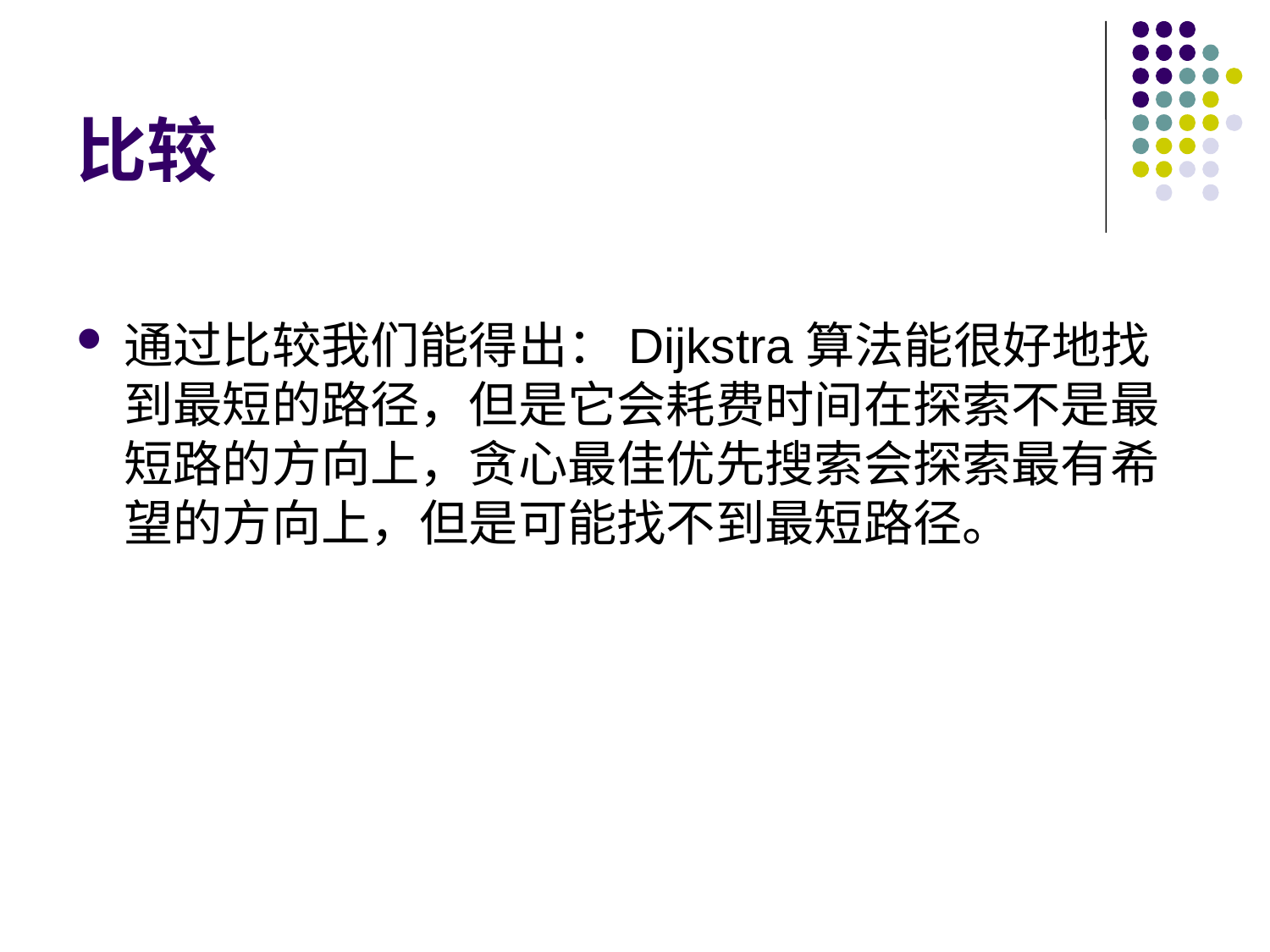

# 比较

通过比较我们能得出：Dijkstra算法能很好地找到最短的路径，但是它会耗费时间在探索不是最短路的方向上，贪心最佳优先搜索会探索最有希望的方向上，但是可能找不到最短路径。